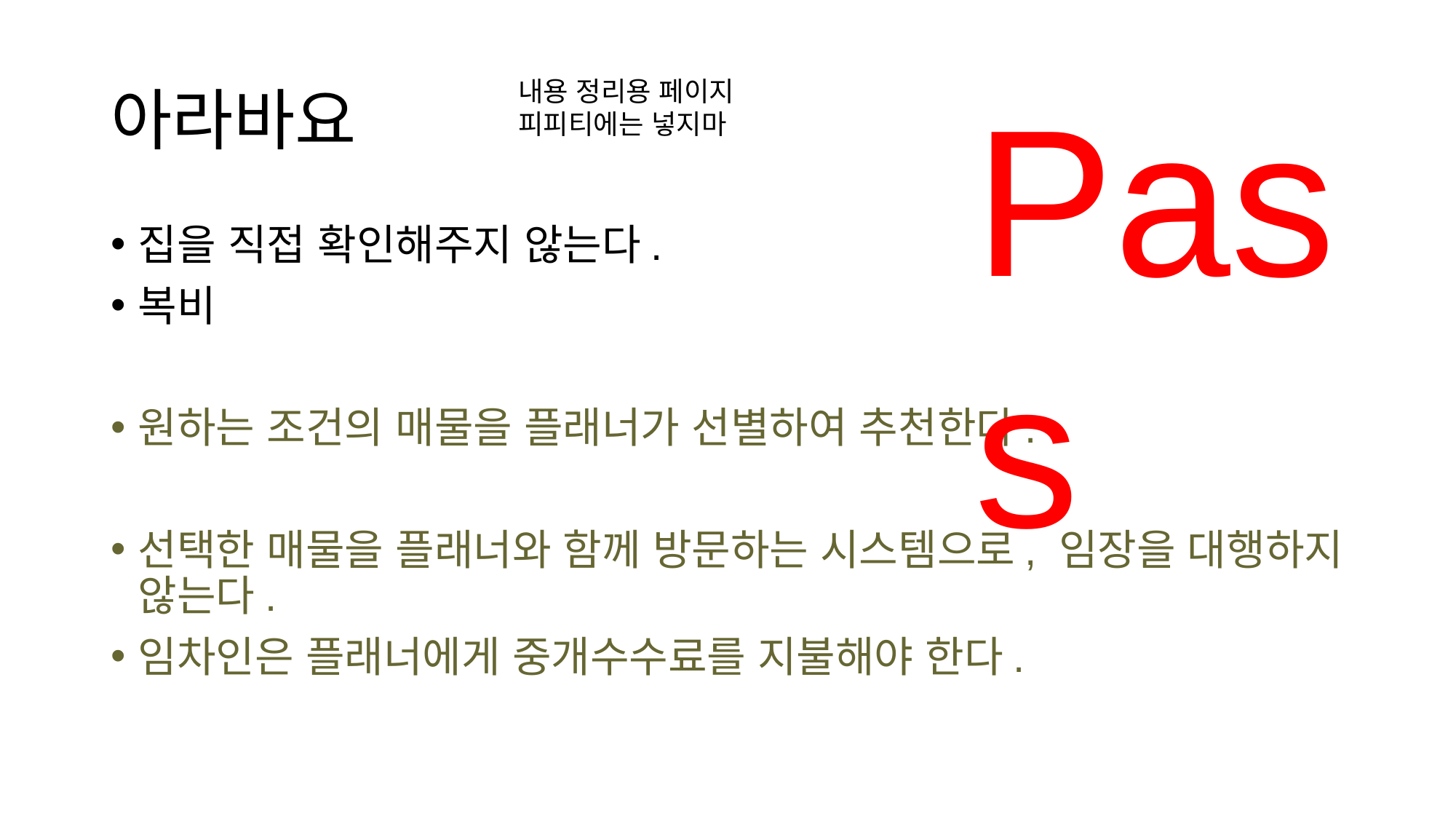

# 아라바요
Pass
내용 정리용 페이지 피피티에는 넣지마
집을 직접 확인해주지 않는다.
복비

원하는 조건의 매물을 플래너가 선별하여 추천한다.

선택한 매물을 플래너와 함께 방문하는 시스템으로, 임장을 대행하지 않는다.
임차인은 플래너에게 중개수수료를 지불해야 한다.